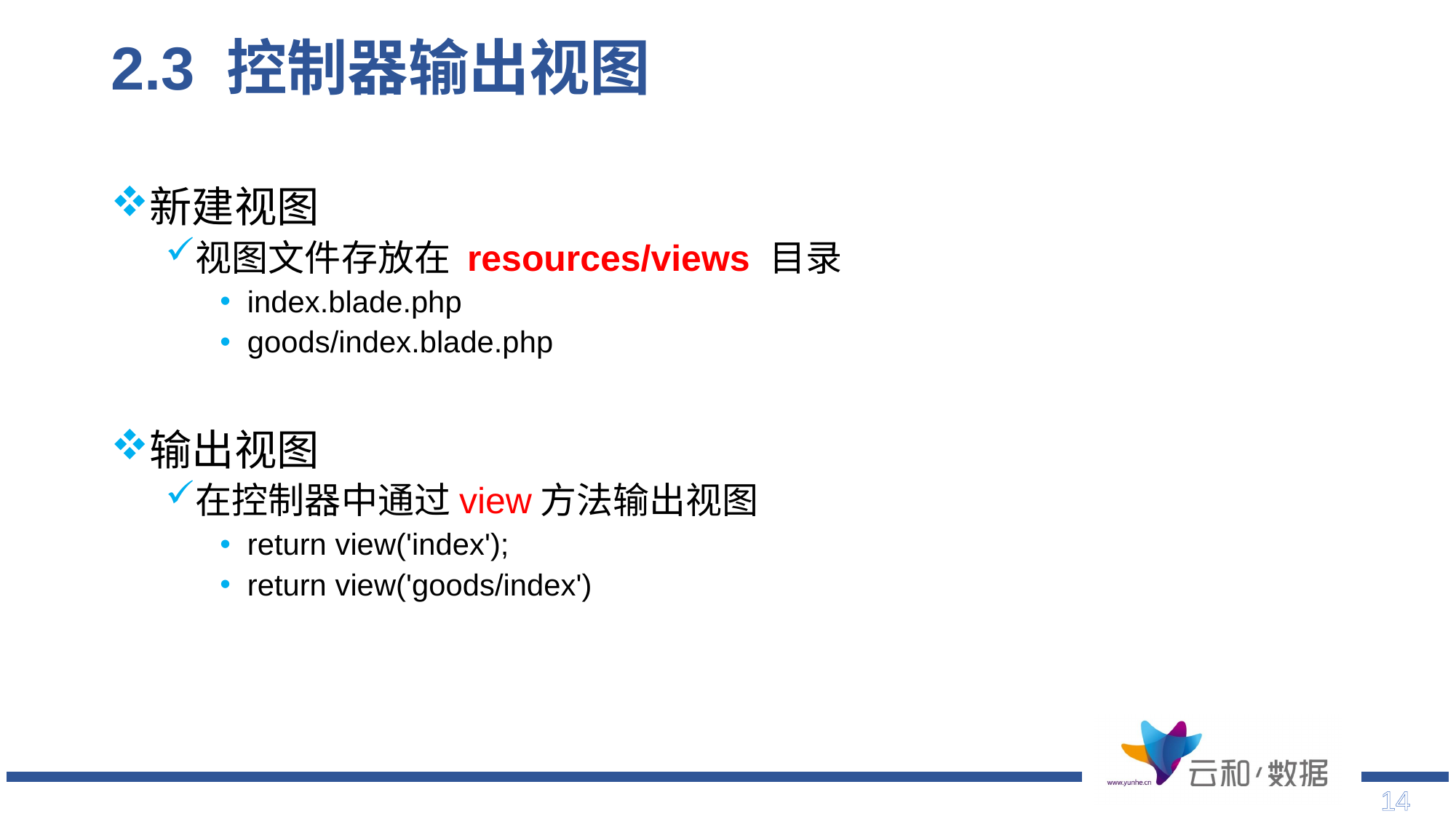

# 2.3 控制器输出视图
新建视图
视图文件存放在 resources/views 目录
index.blade.php
goods/index.blade.php

输出视图
在控制器中通过view方法输出视图
return view('index');
return view('goods/index')